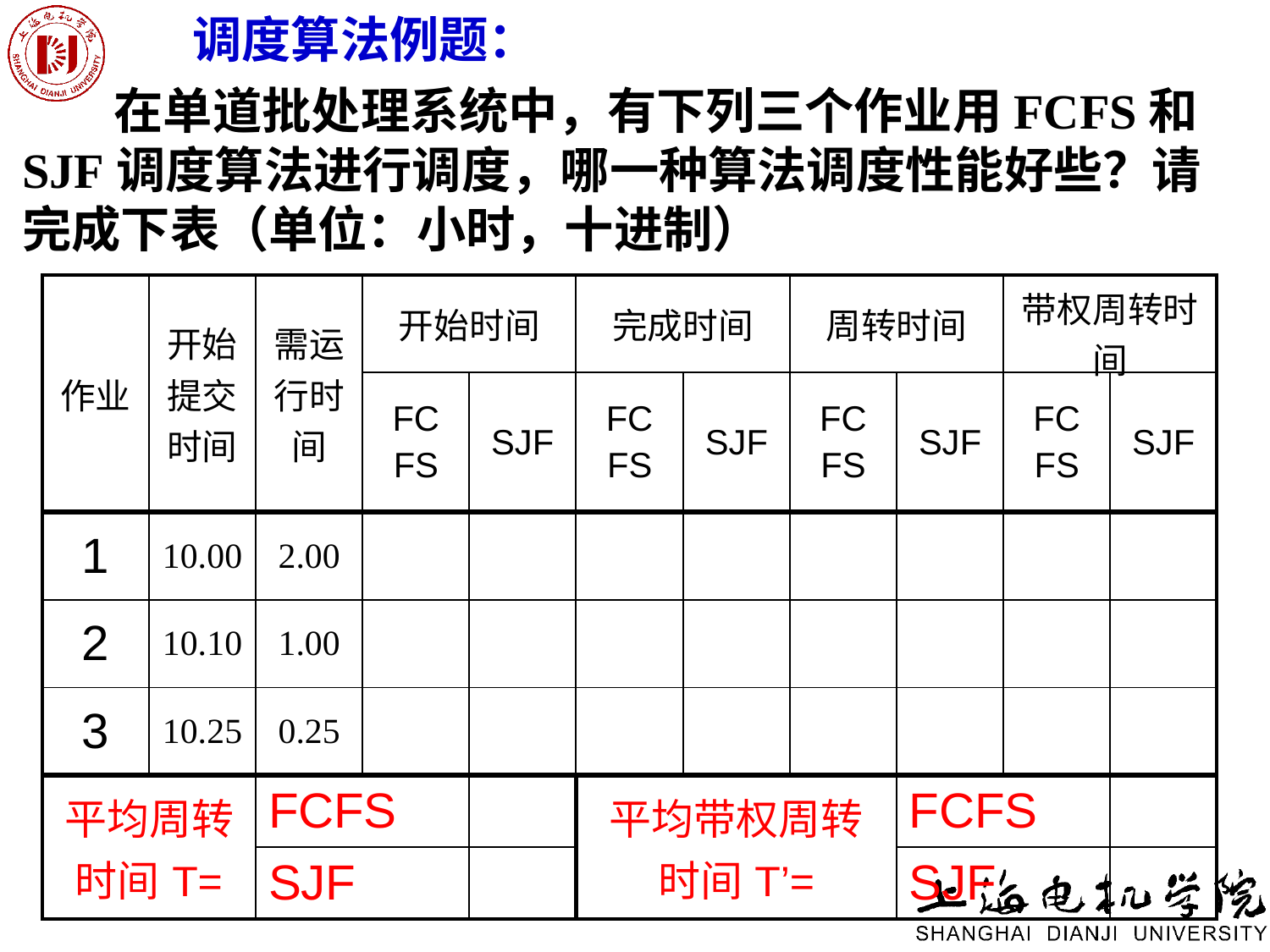

# 调度算法例题：
在单道批处理系统中，有下列三个作业用FCFS和SJF调度算法进行调度，哪一种算法调度性能好些？请完成下表（单位：小时，十进制）
| 作业 | 开始提交时间 | 需运行时间 | 开始时间 |  | 完成时间 |  | 周转时间 |  | 带权周转时间 |  |
| --- | --- | --- | --- | --- | --- | --- | --- | --- | --- | --- |
|  |  |  | FC FS | SJF | FC FS | SJF | FC FS | SJF | FC FS | SJF |
| 1 | 10.00 | 2.00 |  |  |  |  |  |  |  |  |
| 2 | 10.10 | 1.00 |  |  |  |  |  |  |  |  |
| 3 | 10.25 | 0.25 |  |  |  |  |  |  |  |  |
| 平均周转时间T= |  | FCFS |  |  | 平均带权周转时间T’= |  |  | FCFS |  |  |
|  |  | SJF |  |  |  |  |  | SJF |  |  |